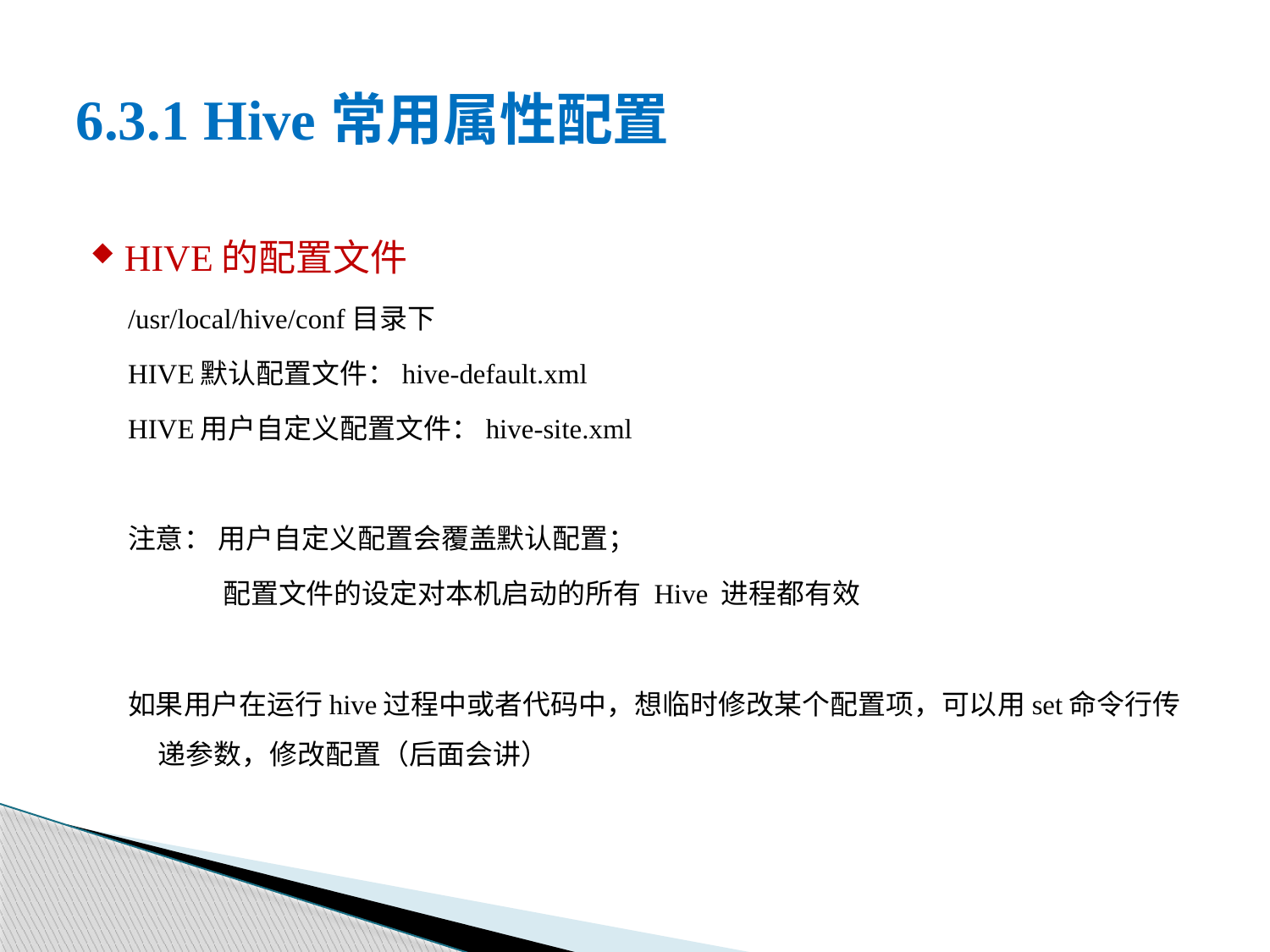

# 6.3.1 Hive常用属性配置
HIVE的配置文件
/usr/local/hive/conf目录下
HIVE默认配置文件：hive-default.xml
HIVE用户自定义配置文件：hive-site.xml

注意： 用户自定义配置会覆盖默认配置；
              配置文件的设定对本机启动的所有 Hive 进程都有效

如果用户在运行hive过程中或者代码中，想临时修改某个配置项，可以用set命令行传递参数，修改配置（后面会讲）